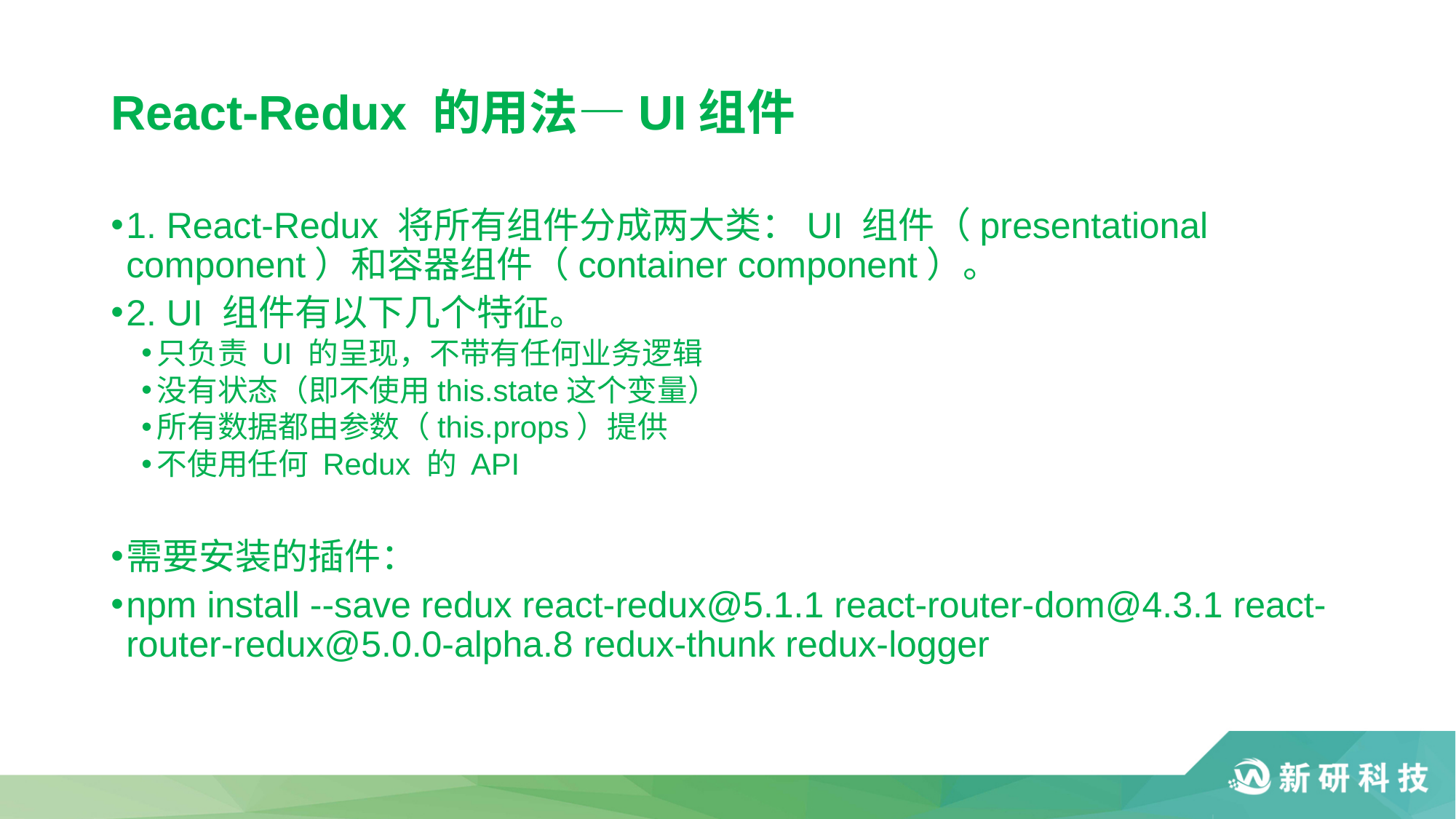

# React-Redux 的用法—UI组件
1. React-Redux 将所有组件分成两大类：UI 组件（presentational component）和容器组件（container component）。
2. UI 组件有以下几个特征。
只负责 UI 的呈现，不带有任何业务逻辑
没有状态（即不使用this.state这个变量）
所有数据都由参数（this.props）提供
不使用任何 Redux 的 API

需要安装的插件：
npm install --save redux react-redux@5.1.1 react-router-dom@4.3.1 react-router-redux@5.0.0-alpha.8 redux-thunk redux-logger